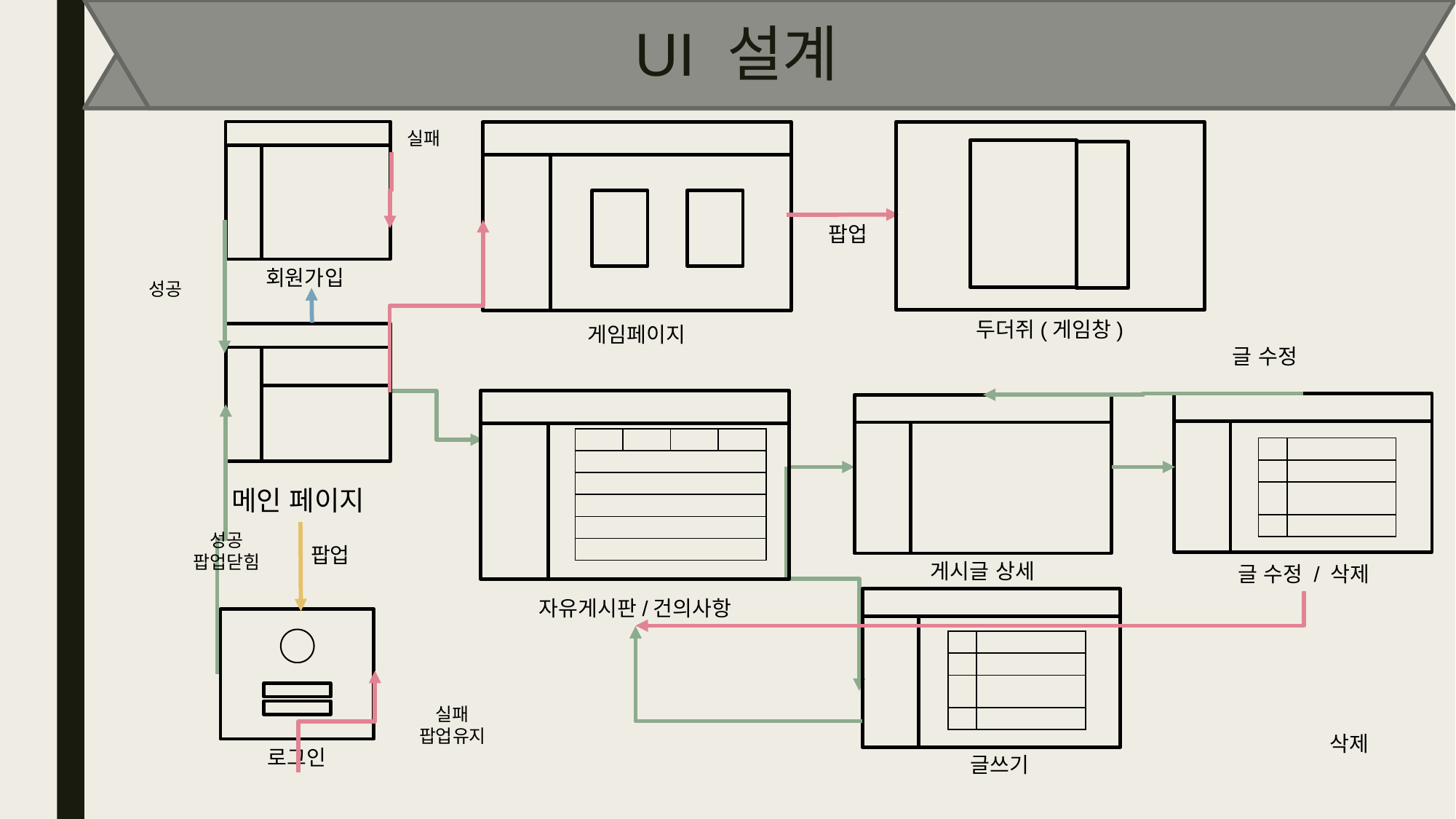

# UI 설계
실패

팝업
회원가입
성공
두더쥐(게임창)
게임페이지

글 수정

|  |  |  |  |
| --- | --- | --- | --- |
|  |  |  |  |
|  |  |  |  |
|  |  |  |  |
|  |  |  |  |
|  |  |  |  |
|  |  |
| --- | --- |
|  |  |
|  |  |
|  |  |
메인 페이지
성공
팝업닫힘
팝업
게시글 상세
글 수정 / 삭제

자유게시판/건의사항

|  |  |
| --- | --- |
|  |  |
|  |  |
|  |  |

실패
팝업유지

 삭제
로그인
글쓰기